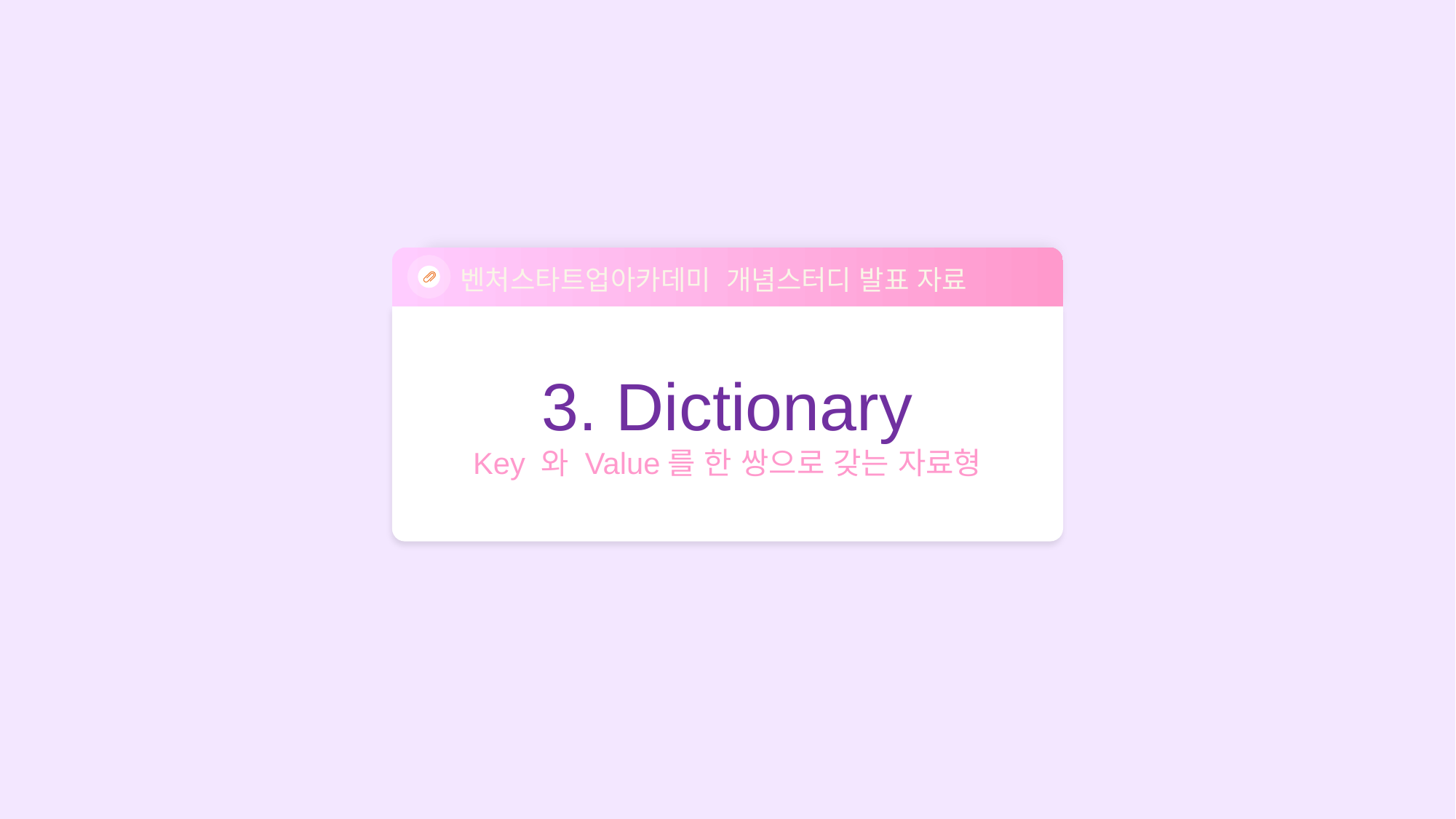

벤처스타트업아카데미  개념스터디 발표 자료

3. Dictionary
Key 와 Value를 한 쌍으로 갖는 자료형